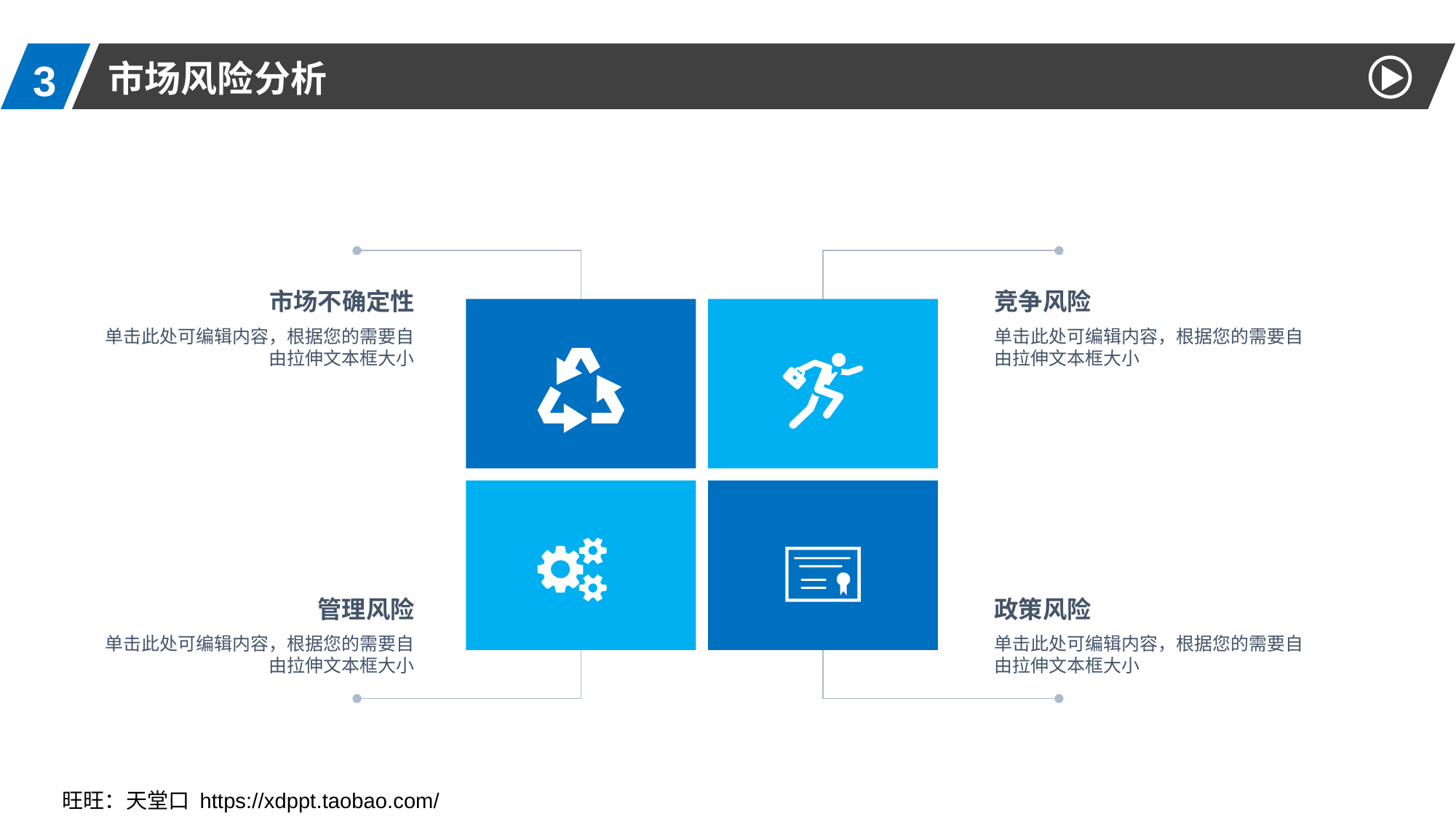

3
市场风险分析

市场不确定性
竞争风险

单击此处可编辑内容，根据您的需要自由拉伸文本框大小
单击此处可编辑内容，根据您的需要自由拉伸文本框大小

管理风险
政策风险
单击此处可编辑内容，根据您的需要自由拉伸文本框大小
单击此处可编辑内容，根据您的需要自由拉伸文本框大小
旺旺：天堂口 https://xdppt.taobao.com/